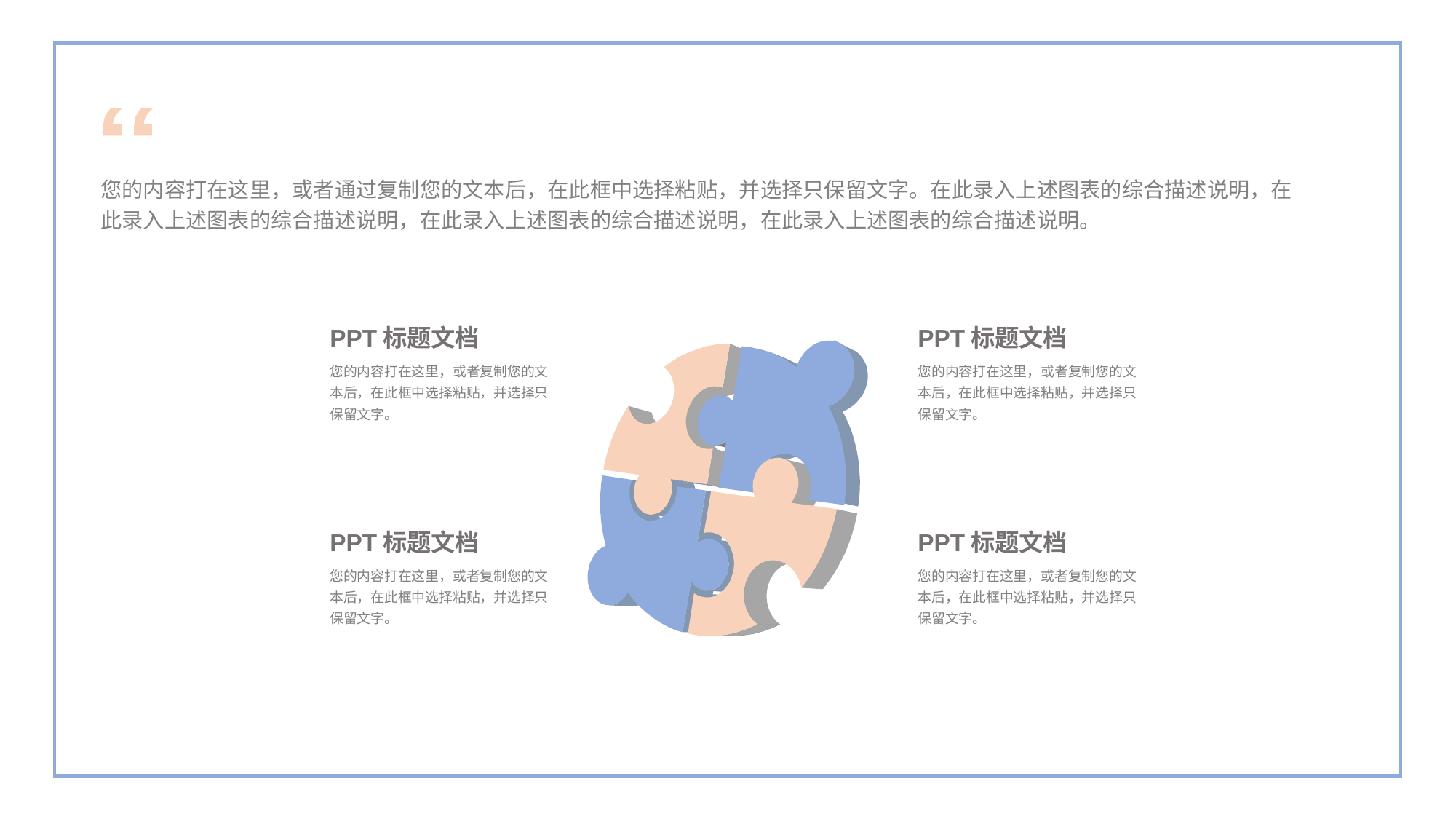

“
您的内容打在这里，或者通过复制您的文本后，在此框中选择粘贴，并选择只保留文字。在此录入上述图表的综合描述说明，在此录入上述图表的综合描述说明，在此录入上述图表的综合描述说明，在此录入上述图表的综合描述说明。
PPT标题文档
PPT标题文档

您的内容打在这里，或者复制您的文本后，在此框中选择粘贴，并选择只保留文字。
您的内容打在这里，或者复制您的文本后，在此框中选择粘贴，并选择只保留文字。
PPT标题文档
PPT标题文档
您的内容打在这里，或者复制您的文本后，在此框中选择粘贴，并选择只保留文字。
您的内容打在这里，或者复制您的文本后，在此框中选择粘贴，并选择只保留文字。